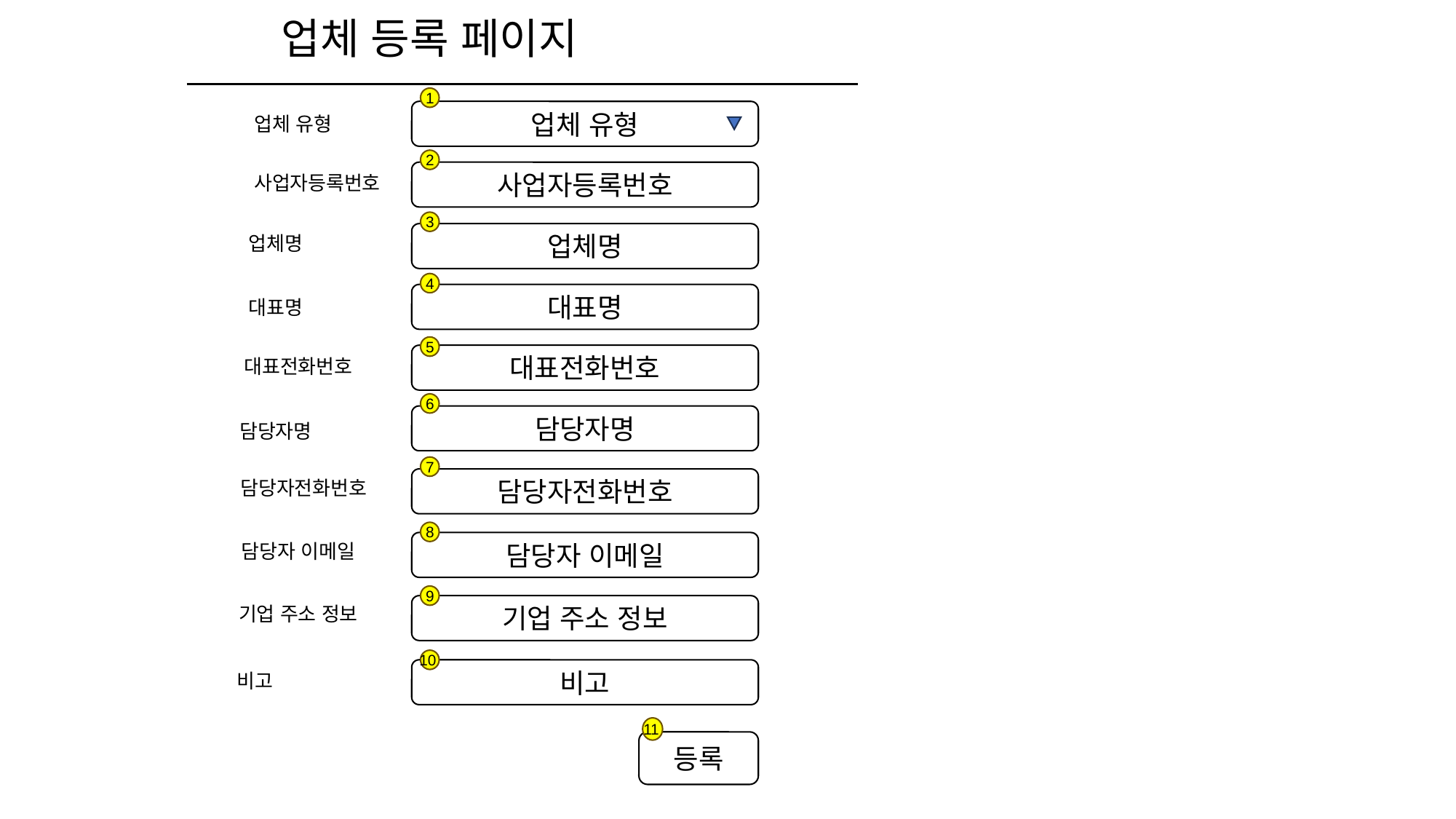

업체 등록 페이지
1
업체 유형
업체 유형

2
사업자등록번호
사업자등록번호
3
업체명
업체명
4
대표명
대표명
5
대표전화번호
대표전화번호
6
담당자명
담당자명
7
담당자전화번호
담당자전화번호
8
담당자 이메일
담당자 이메일
9
기업 주소 정보
기업 주소 정보
10

비고
비고
11

등록